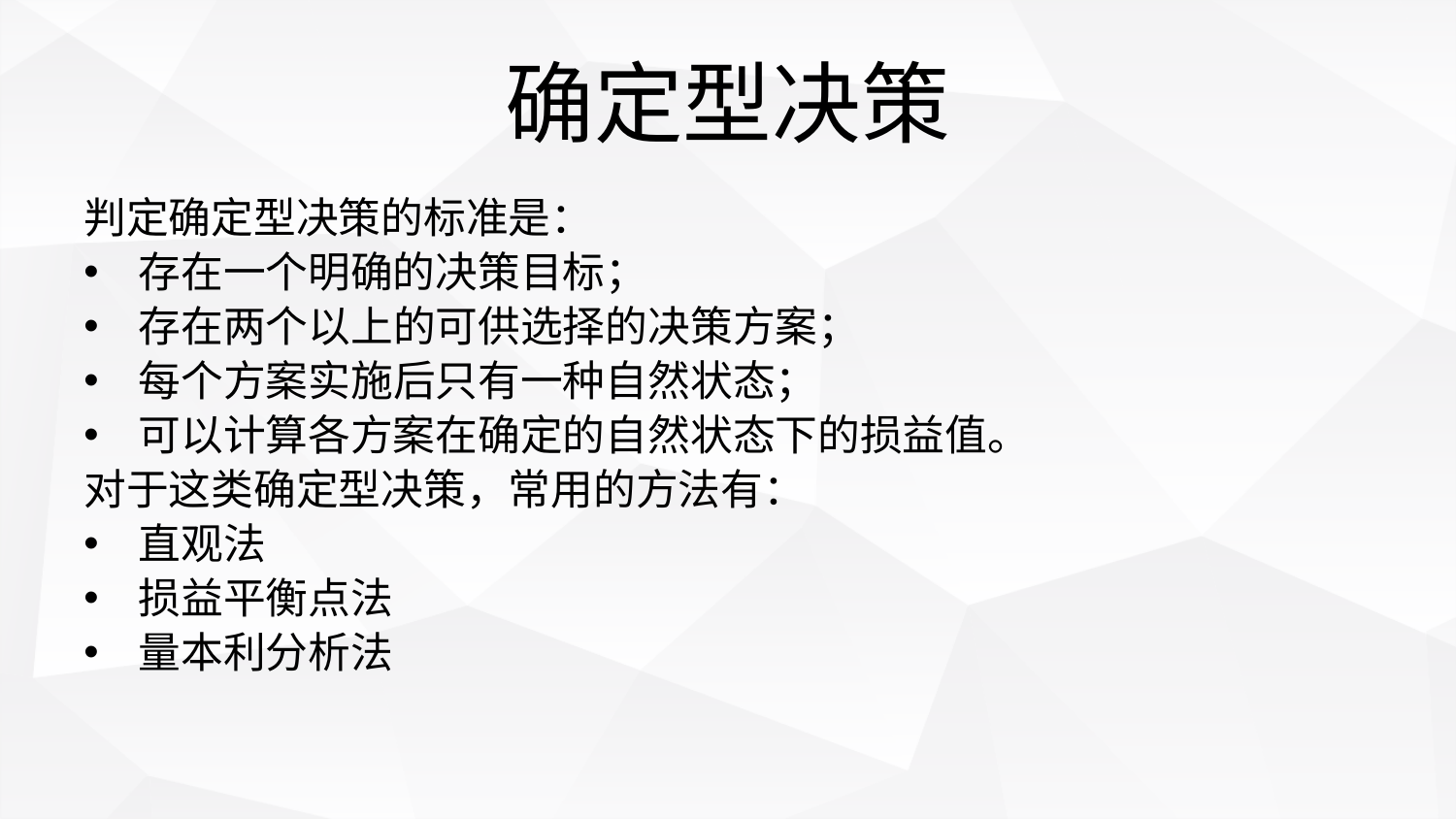

# 确定型决策
判定确定型决策的标准是：
存在一个明确的决策目标；
存在两个以上的可供选择的决策方案；
每个方案实施后只有一种自然状态；
可以计算各方案在确定的自然状态下的损益值。
对于这类确定型决策，常用的方法有：
直观法
损益平衡点法
量本利分析法
11